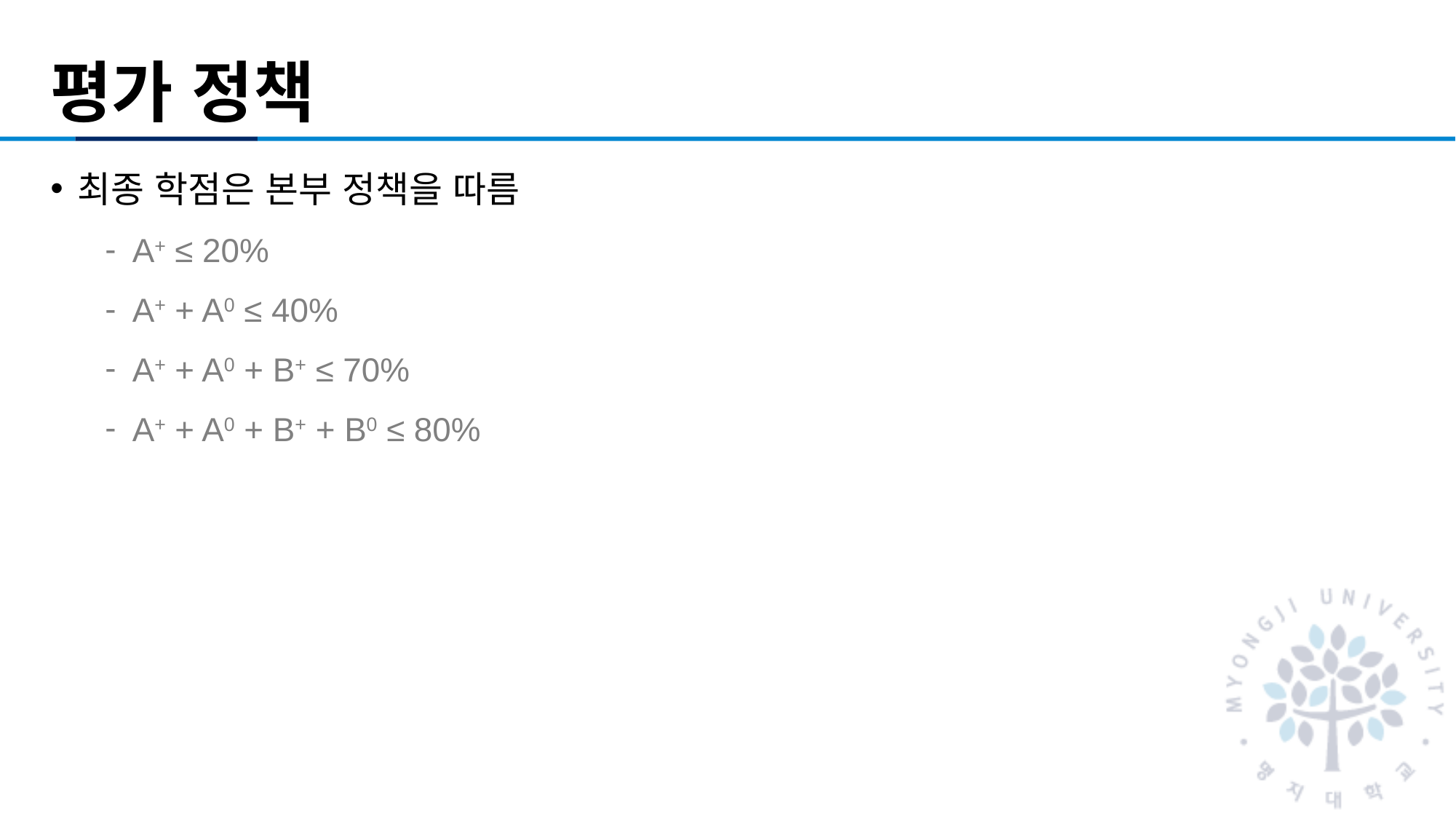

# 평가 정책
최종 학점은 본부 정책을 따름
A+ ≤ 20%
A+ + A0 ≤ 40%
A+ + A0 + B+ ≤ 70%
A+ + A0 + B+ + B0 ≤ 80%